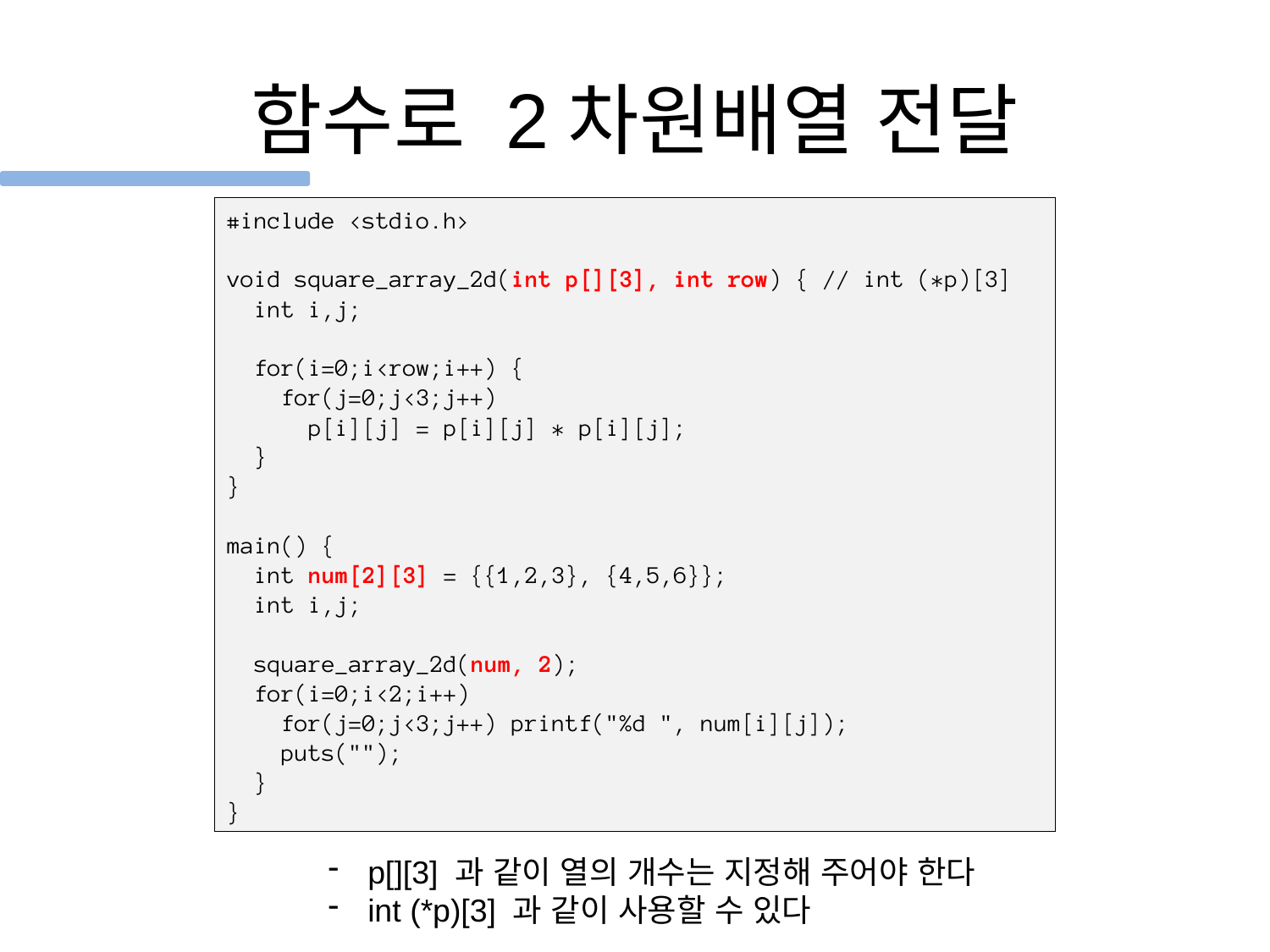

# 함수로 2차원배열 전달

#include <stdio.h>

void square_array_2d(int p[][3], int row) { // int (*p)[3]
  int i,j;

  for(i=0;i<row;i++) {
    for(j=0;j<3;j++)
      p[i][j] = p[i][j] * p[i][j];
  }
}

main() {
  int num[2][3] = {{1,2,3}, {4,5,6}};
  int i,j;

  square_array_2d(num, 2);
  for(i=0;i<2;i++)
    for(j=0;j<3;j++) printf("%d ", num[i][j]);
    puts("");
  }
}
p[][3] 과 같이 열의 개수는 지정해 주어야 한다
int (*p)[3] 과 같이 사용할 수 있다